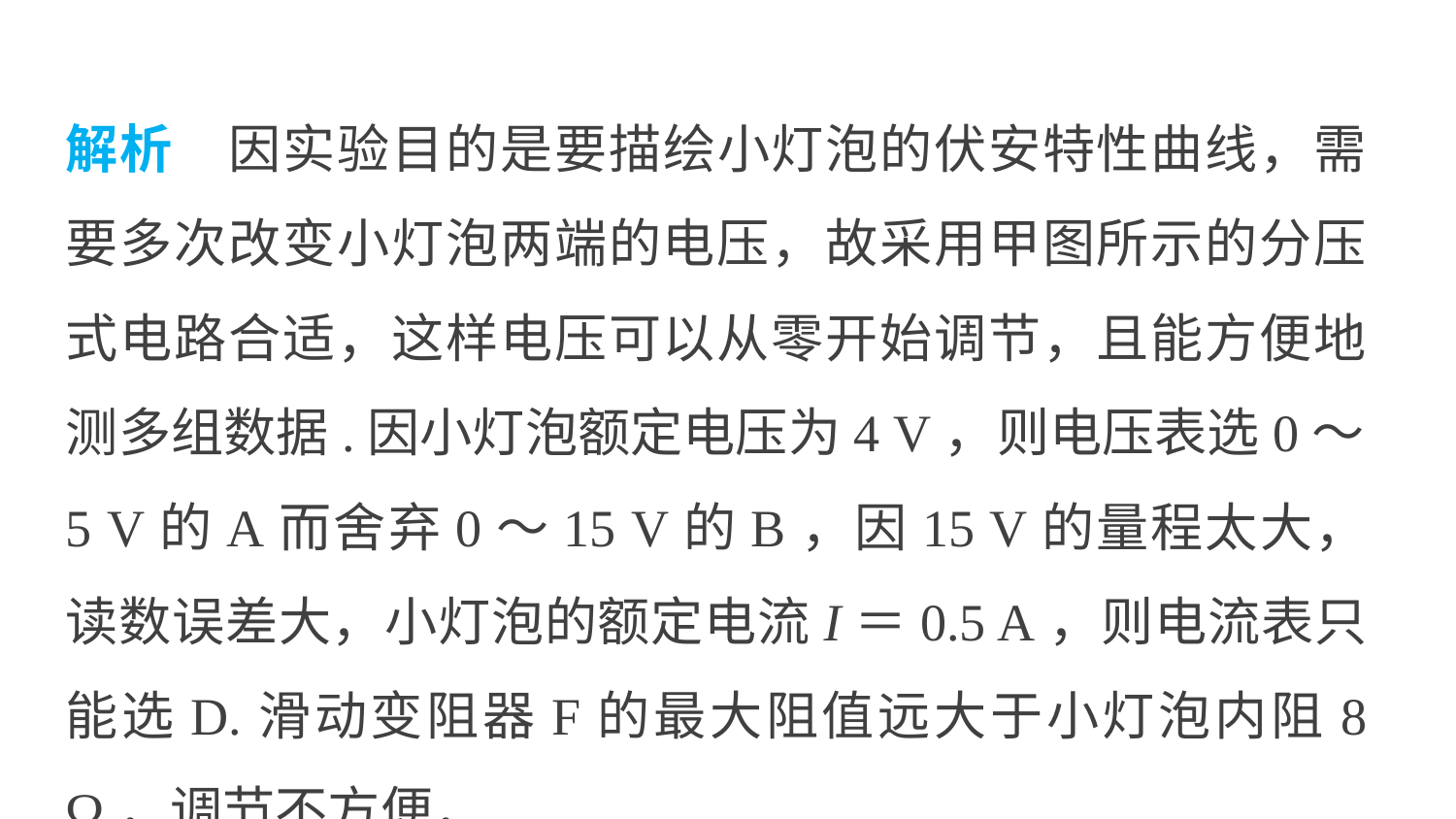

解析　因实验目的是要描绘小灯泡的伏安特性曲线，需要多次改变小灯泡两端的电压，故采用甲图所示的分压式电路合适，这样电压可以从零开始调节，且能方便地测多组数据.因小灯泡额定电压为4 V，则电压表选0～5 V的A而舍弃0～15 V的B，因15 V的量程太大，读数误差大，小灯泡的额定电流I＝0.5 A，则电流表只能选D.滑动变阻器F的最大阻值远大于小灯泡内阻8 Ω，调节不方便，